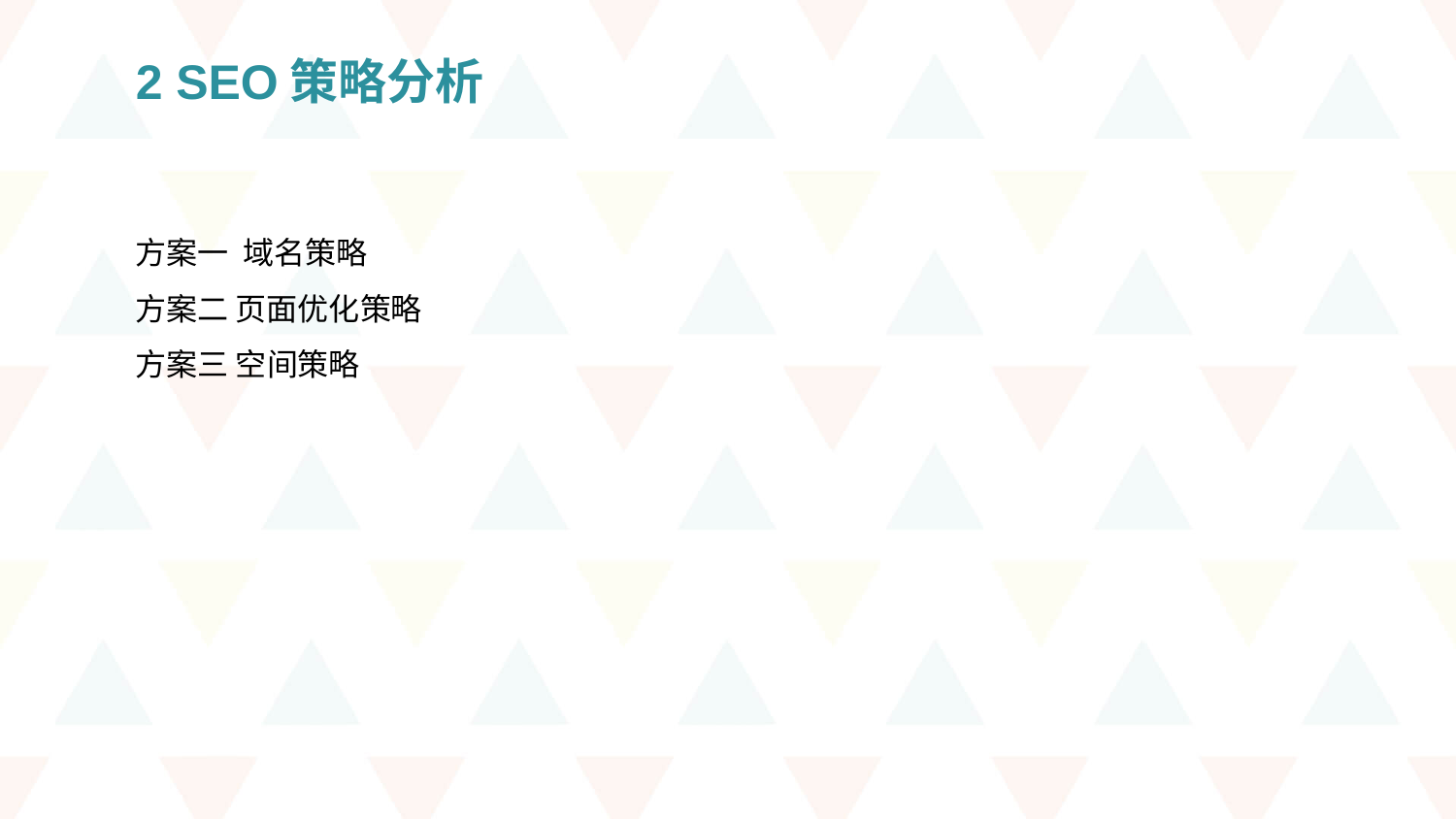

2 SEO策略分析
方案一  域名策略
方案二 页面优化策略
方案三 空间策略